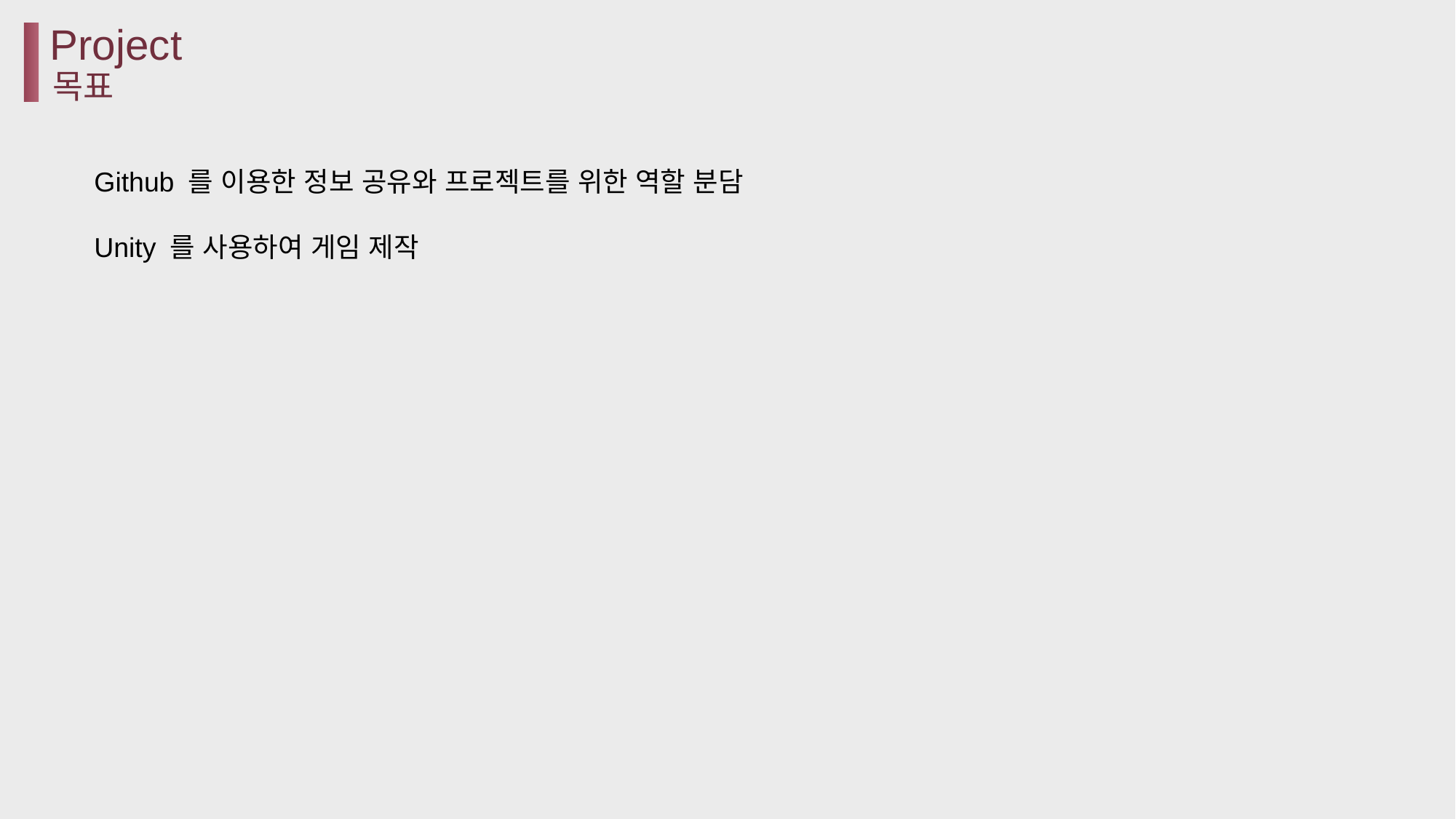

Project

목표
Github 를 이용한 정보 공유와 프로젝트를 위한 역할 분담

Unity 를 사용하여 게임 제작